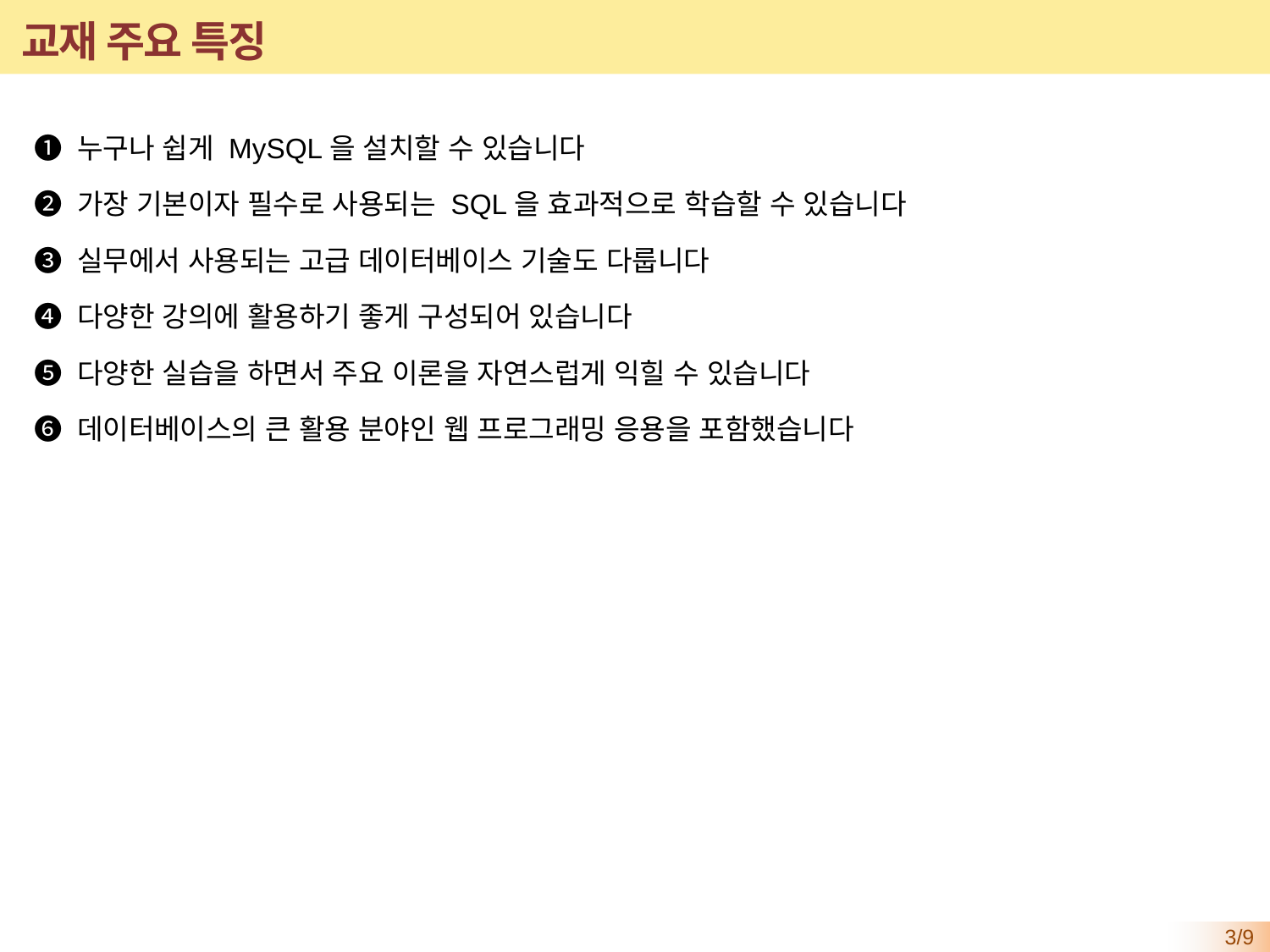

# 교재 주요 특징
➊ 누구나 쉽게 MySQL을 설치할 수 있습니다
➋ 가장 기본이자 필수로 사용되는 SQL을 효과적으로 학습할 수 있습니다
➌ 실무에서 사용되는 고급 데이터베이스 기술도 다룹니다
➍ 다양한 강의에 활용하기 좋게 구성되어 있습니다
➎ 다양한 실습을 하면서 주요 이론을 자연스럽게 익힐 수 있습니다
➏ 데이터베이스의 큰 활용 분야인 웹 프로그래밍 응용을 포함했습니다